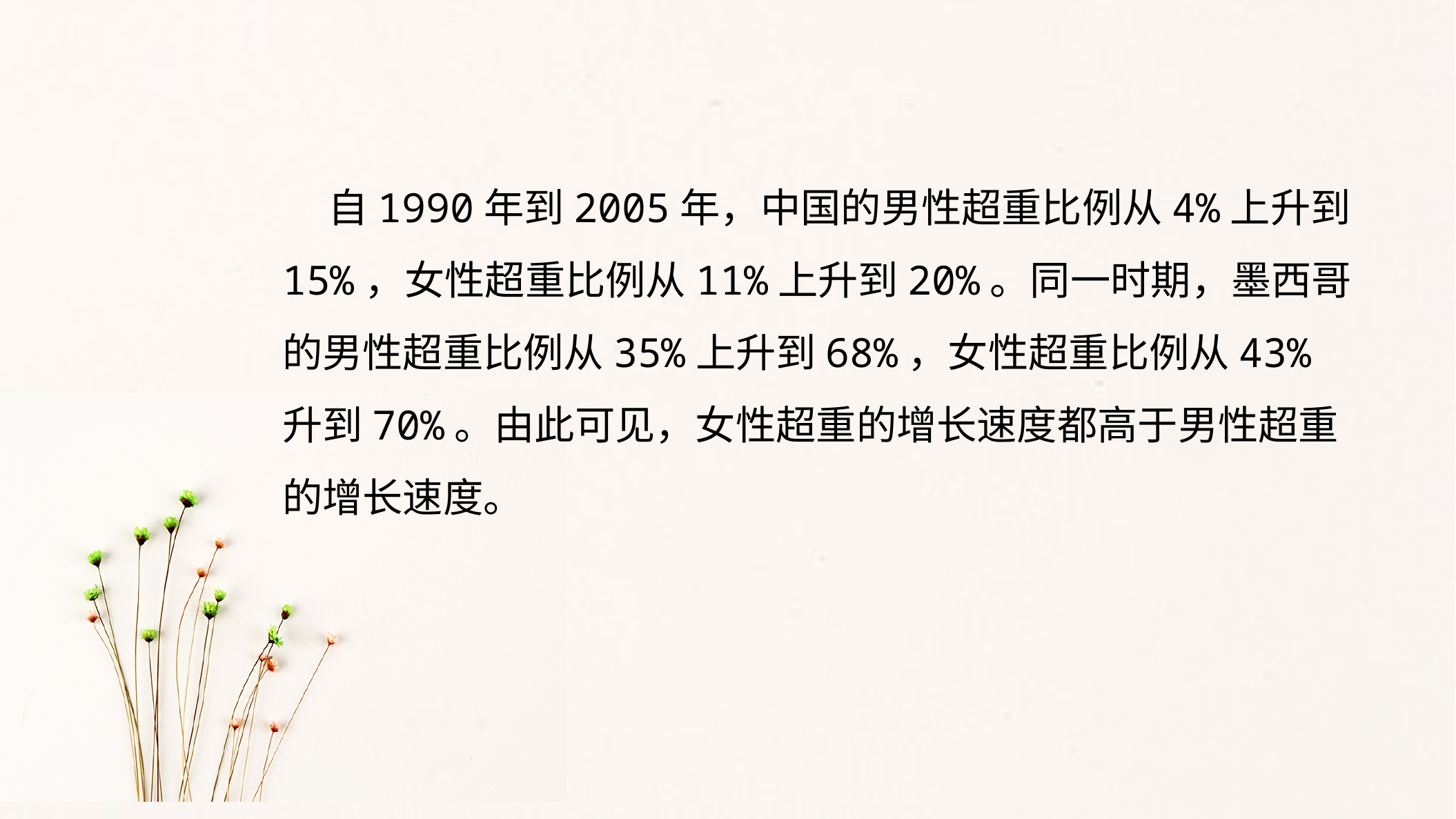

自1990年到2005年，中国的男性超重比例从4%上升到15%，女性超重比例从11%上升到20%。同一时期，墨西哥的男性超重比例从35%上升到68%，女性超重比例从43% 升到70%。由此可见，女性超重的增长速度都高于男性超重的增长速度。